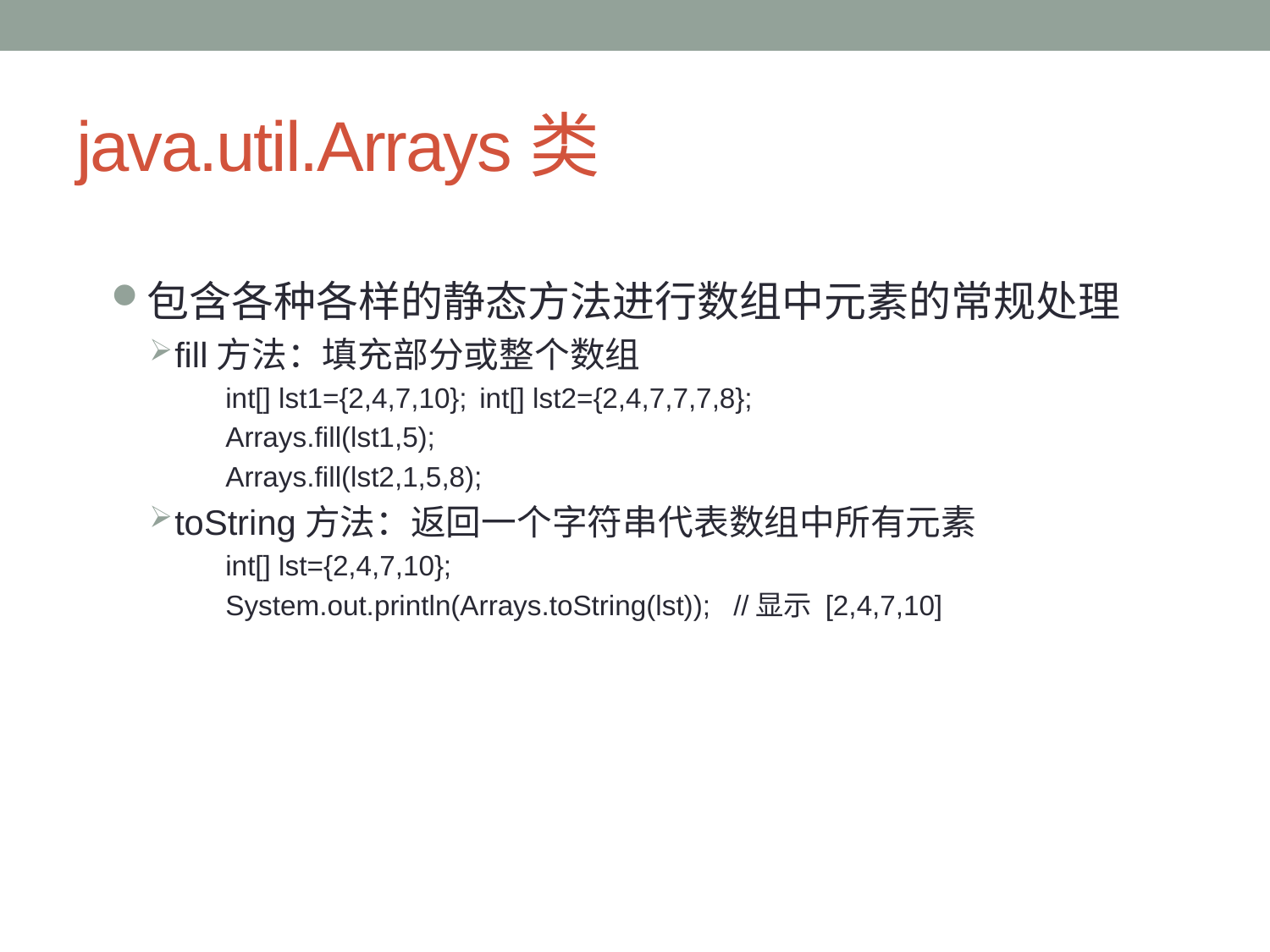

# java.util.Arrays类
包含各种各样的静态方法进行数组中元素的常规处理
fill方法：填充部分或整个数组
int[] lst1={2,4,7,10};	int[] lst2={2,4,7,7,7,8};
Arrays.fill(lst1,5);
Arrays.fill(lst2,1,5,8);
toString方法：返回一个字符串代表数组中所有元素
int[] lst={2,4,7,10};
System.out.println(Arrays.toString(lst));	//显示 [2,4,7,10]